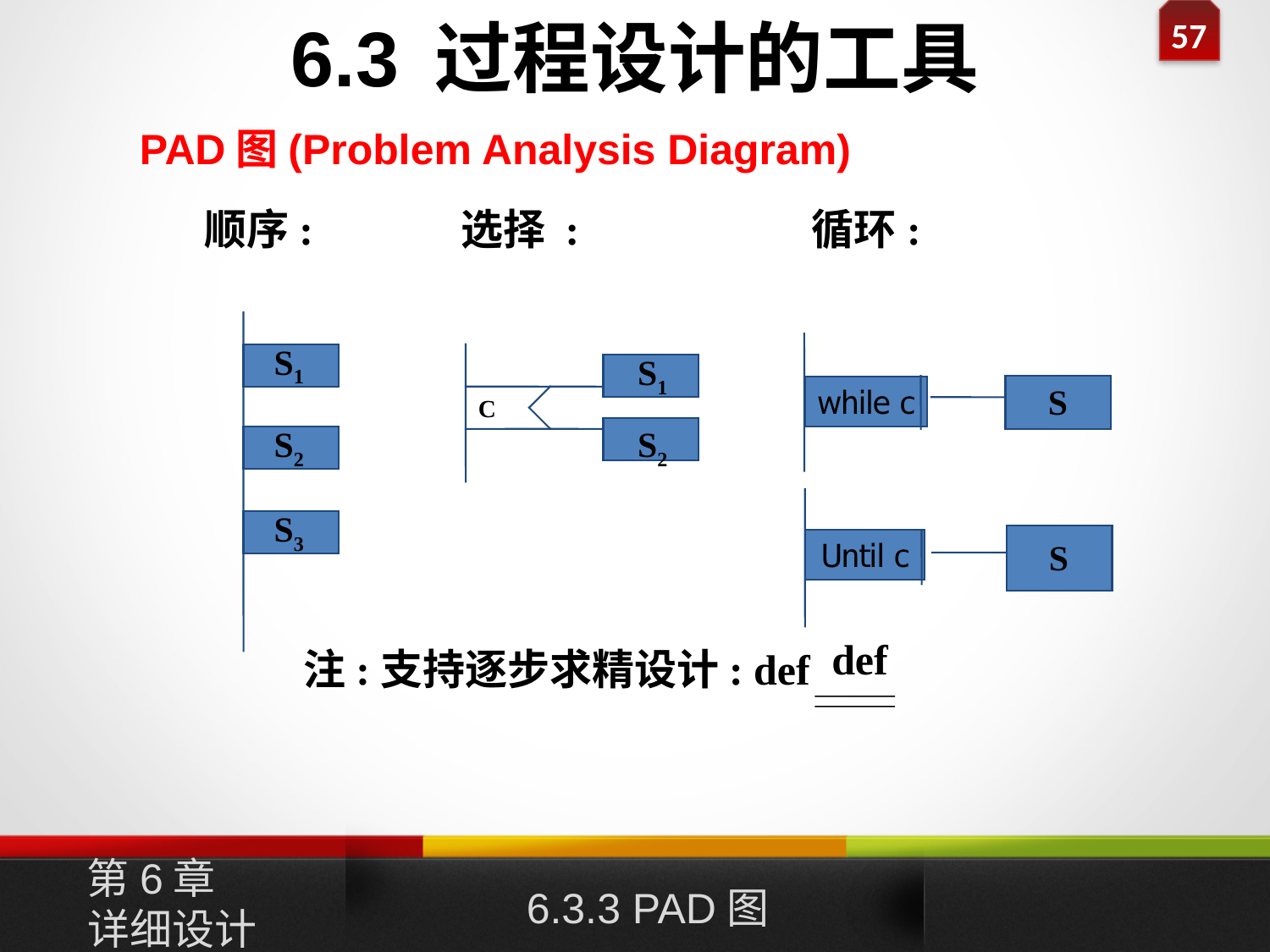

6.3 过程设计的工具
PAD图(Problem Analysis Diagram)
顺序:             选择 :                     循环:

S1

S1

 S
while c

C

S2
S2

S3

Until c
 S

def
注:支持逐步求精设计: def

第6章
详细设计
6.3.3 PAD图